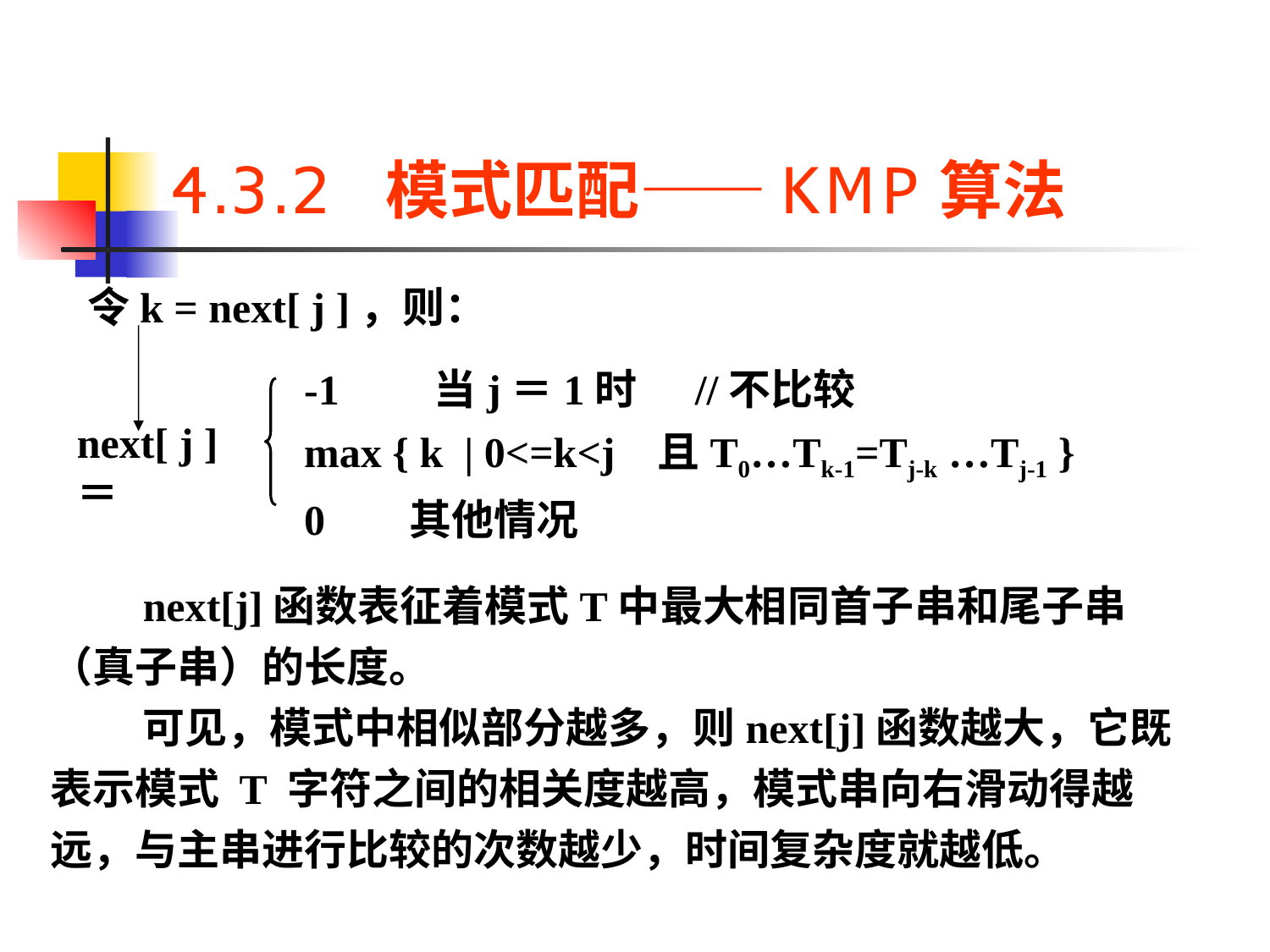

# 4.3.2  模式匹配——KMP算法
令k = next[ j ]，则：

-1        当j＝1时     //不比较
max { k  | 0<=k<j   且T0…Tk-1=Tj-k …Tj-1 }
0       其他情况

next[ j ]＝
next[j]函数表征着模式T中最大相同首子串和尾子串（真子串）的长度。
可见，模式中相似部分越多，则next[j]函数越大，它既表示模式 T 字符之间的相关度越高，模式串向右滑动得越远，与主串进行比较的次数越少，时间复杂度就越低。